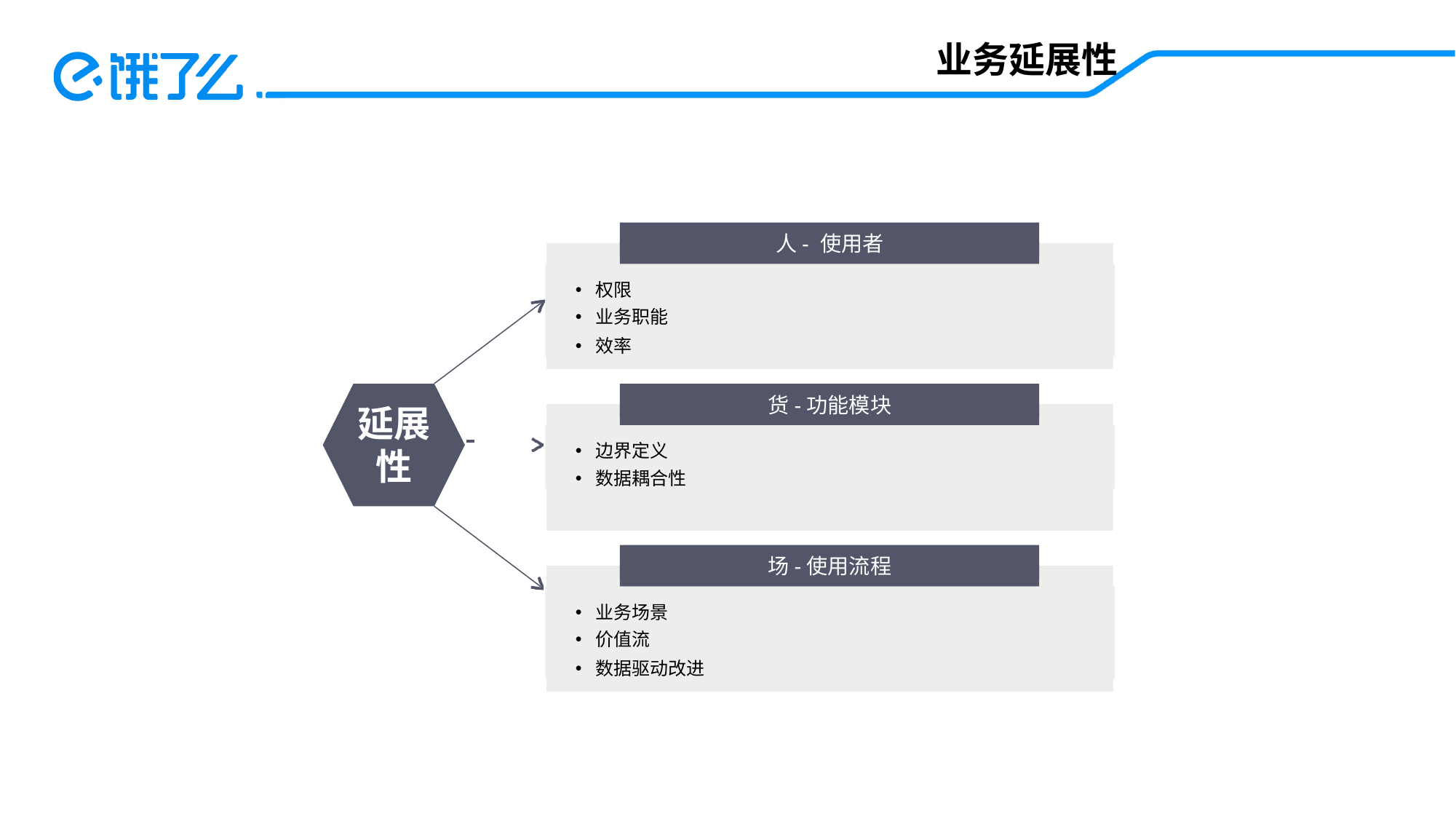

# 业务延展性

人- 使用者

权限
业务职能
效率

延展
性

货-功能模块
边界定义
数据耦合性

场-使用流程

业务场景
价值流
数据驱动改进